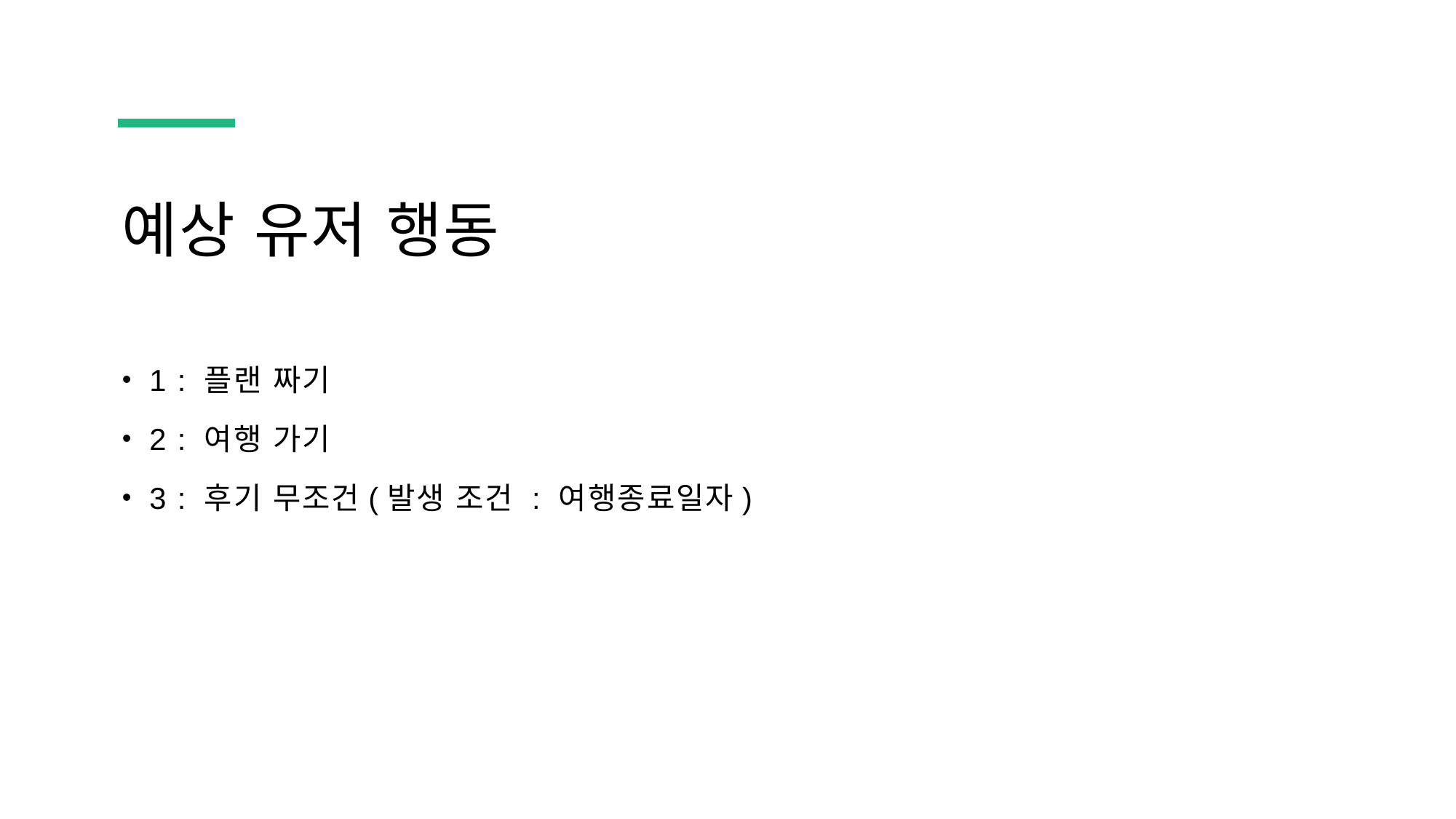

# 예상 유저 행동
1 : 플랜 짜기
2 : 여행 가기
3 : 후기 무조건(발생 조건 : 여행종료일자)